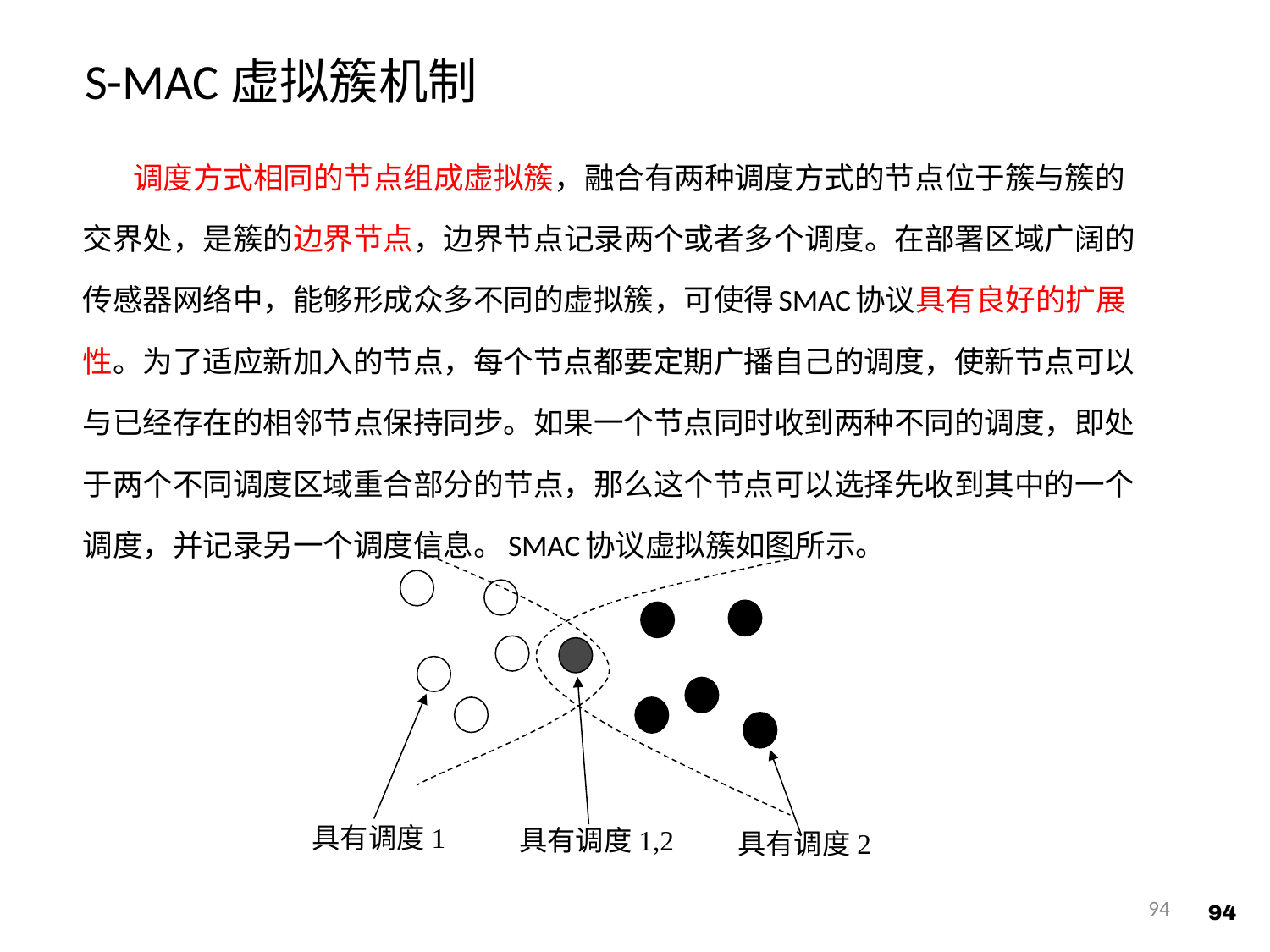

# S-MAC虚拟簇机制
            调度方式相同的节点组成虚拟簇，融合有两种调度方式的节点位于簇与簇的交界处，是簇的边界节点，边界节点记录两个或者多个调度。在部署区域广阔的传感器网络中，能够形成众多不同的虚拟簇，可使得SMAC协议具有良好的扩展性。为了适应新加入的节点，每个节点都要定期广播自己的调度，使新节点可以与已经存在的相邻节点保持同步。如果一个节点同时收到两种不同的调度，即处于两个不同调度区域重合部分的节点，那么这个节点可以选择先收到其中的一个调度，并记录另一个调度信息。SMAC协议虚拟簇如图所示。

具有调度1
具有调度1,2
具有调度2
94
94